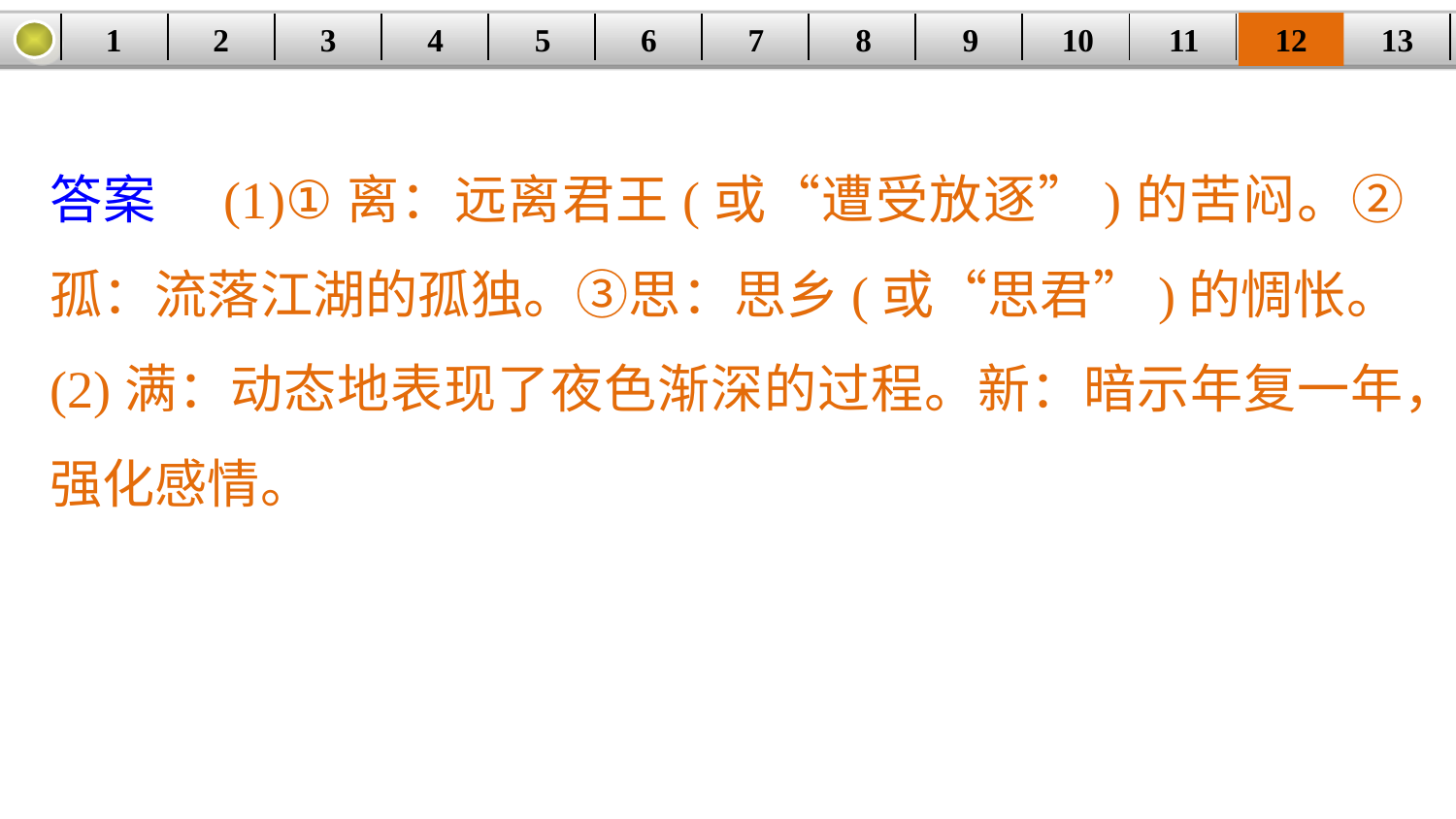

1
2
3
4
5
6
7
8
9
10
11
12
13
|  |  |  |  |  |  |  |  |  |  |  |  |  |
| --- | --- | --- | --- | --- | --- | --- | --- | --- | --- | --- | --- | --- |

答案　(1)①离：远离君王(或“遭受放逐”)的苦闷。②孤：流落江湖的孤独。③思：思乡(或“思君”)的惆怅。
(2)满：动态地表现了夜色渐深的过程。新：暗示年复一年，强化感情。